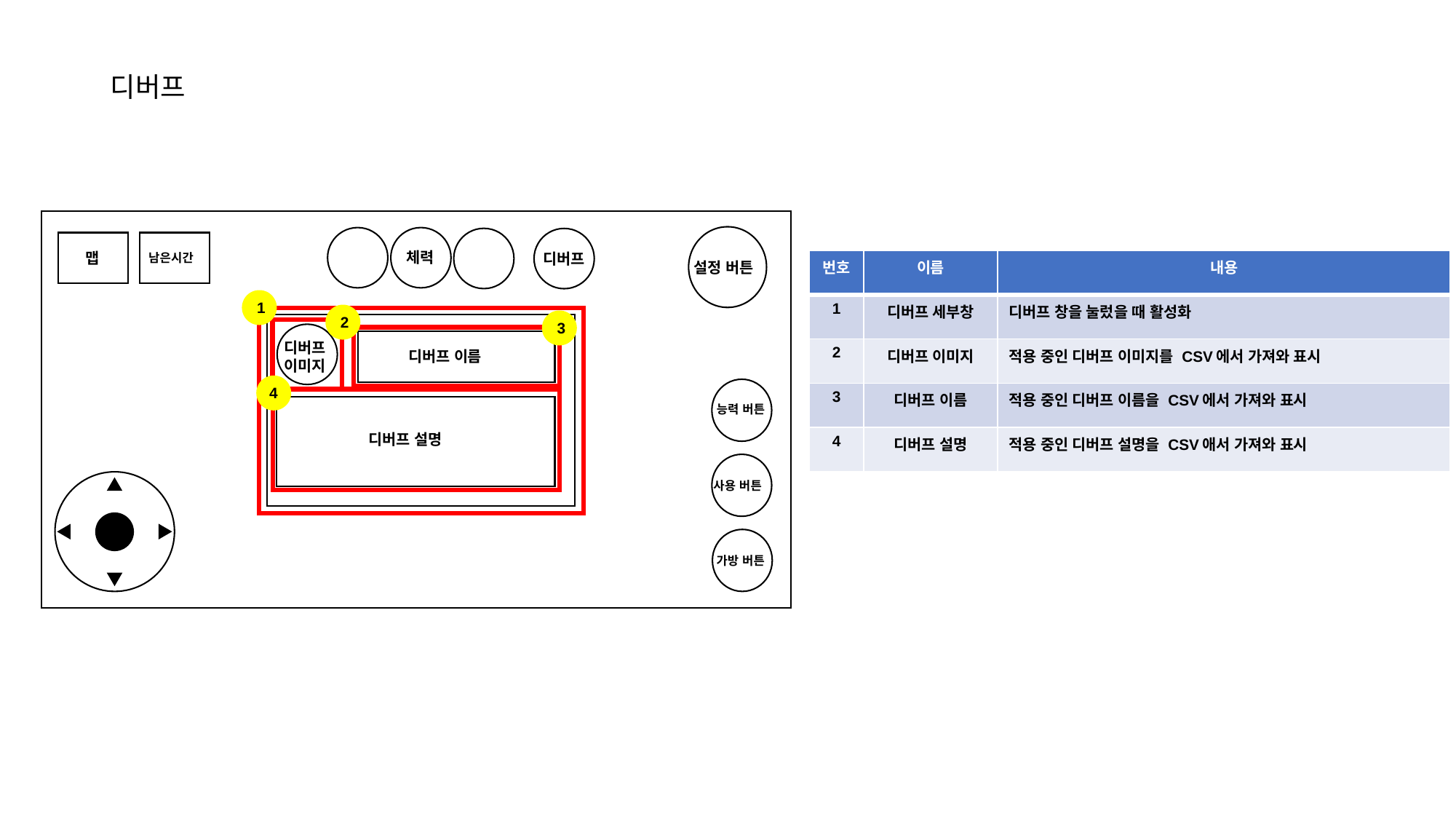

디버프

체력
맵
디버프
남은시간
| 번호 | 이름 | 내용 |
| --- | --- | --- |
| 1 | 디버프 세부창 | 디버프 창을 눌렀을 때 활성화 |
| 2 | 디버프 이미지 | 적용 중인 디버프 이미지를 CSV에서 가져와 표시 |
| 3 | 디버프 이름 | 적용 중인 디버프 이름을 CSV에서 가져와 표시 |
| 4 | 디버프 설명 | 적용 중인 디버프 설명을 CSV애서 가져와 표시 |
설정 버튼

1

2

3

디버프
이미지
디버프 이름

4

능력 버튼

디버프 설명

사용 버튼

가방 버튼